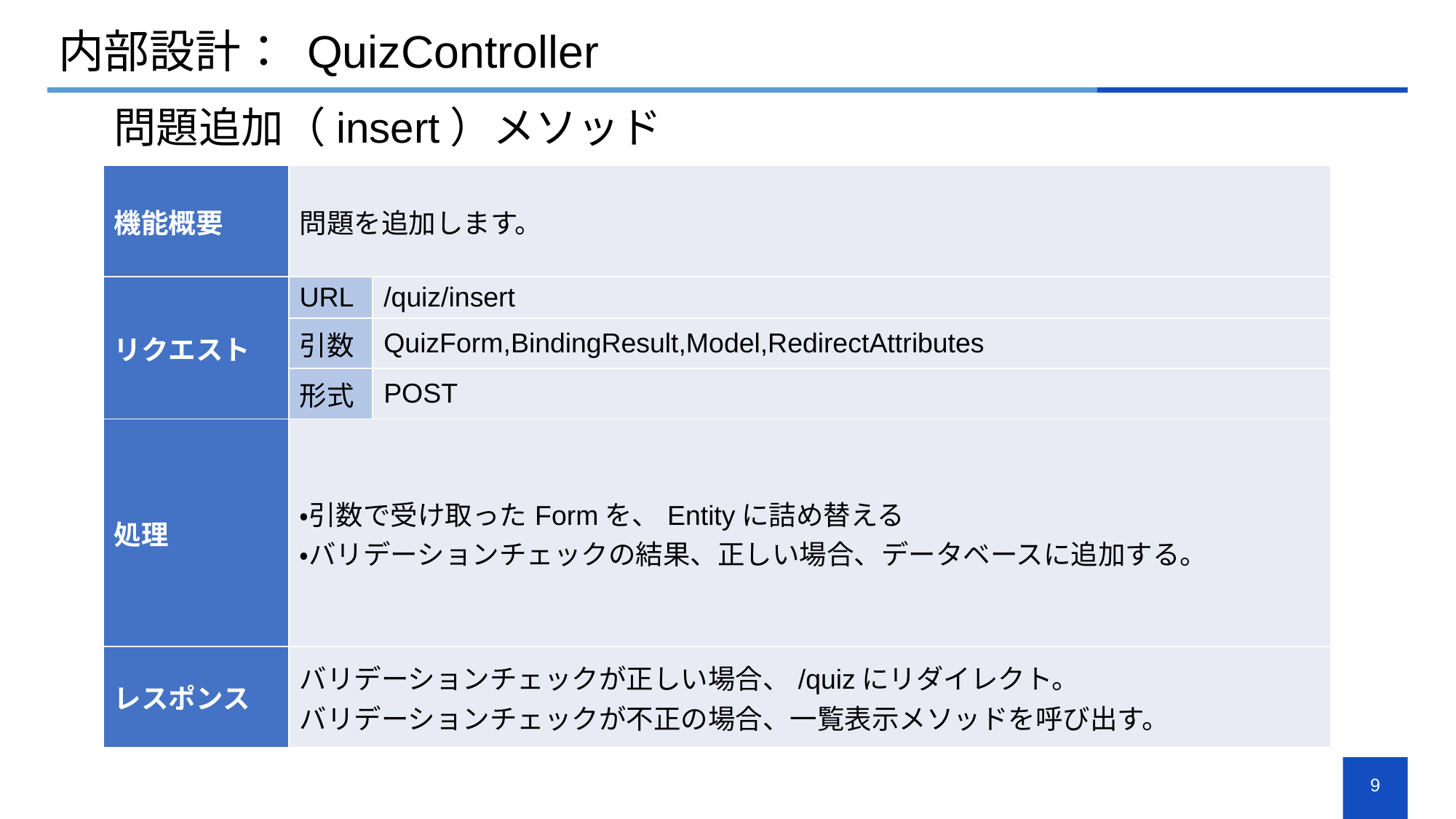

# 内部設計： QuizController
問題追加（insert）メソッド
| 機能概要 | 問題を追加します。 |  |
| --- | --- | --- |
| リクエスト | URL | /quiz/insert |
|  | 引数 | QuizForm,BindingResult,Model,RedirectAttributes |
|  | 形式 | POST |
| 処理 | ・引数で受け取ったFormを、Entityに詰め替える ・バリデーションチェックの結果、正しい場合、データベースに追加する。 |  |
| レスポンス | バリデーションチェックが正しい場合、/quizにリダイレクト。 バリデーションチェックが不正の場合、一覧表示メソッドを呼び出す。 |  |
9